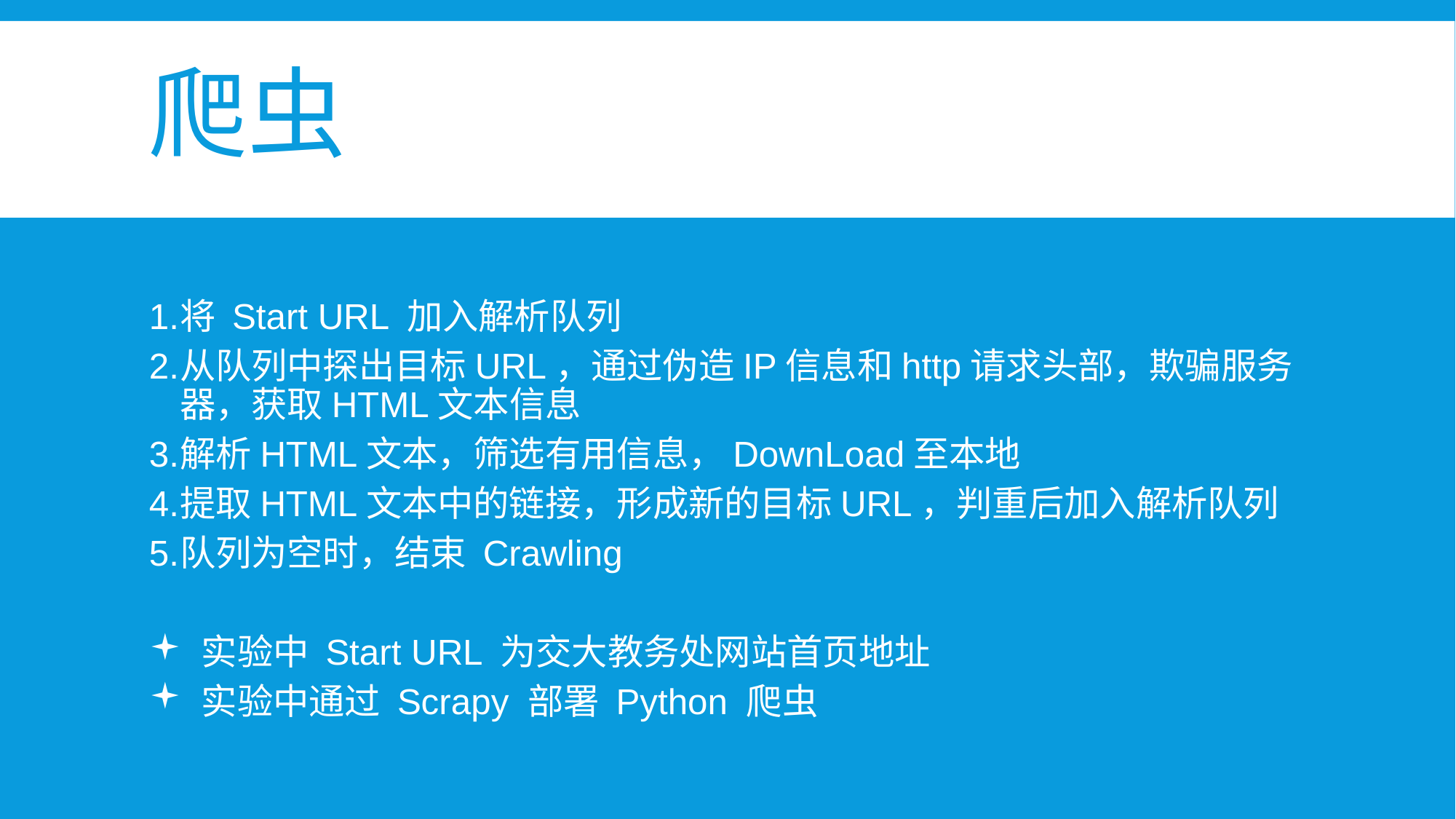

# 爬虫
将 Start URL 加入解析队列
从队列中探出目标URL，通过伪造IP信息和http请求头部，欺骗服务器，获取HTML文本信息
解析HTML文本，筛选有用信息，DownLoad至本地
提取HTML文本中的链接，形成新的目标URL，判重后加入解析队列
队列为空时，结束 Crawling

 实验中 Start URL 为交大教务处网站首页地址
 实验中通过 Scrapy 部署 Python 爬虫